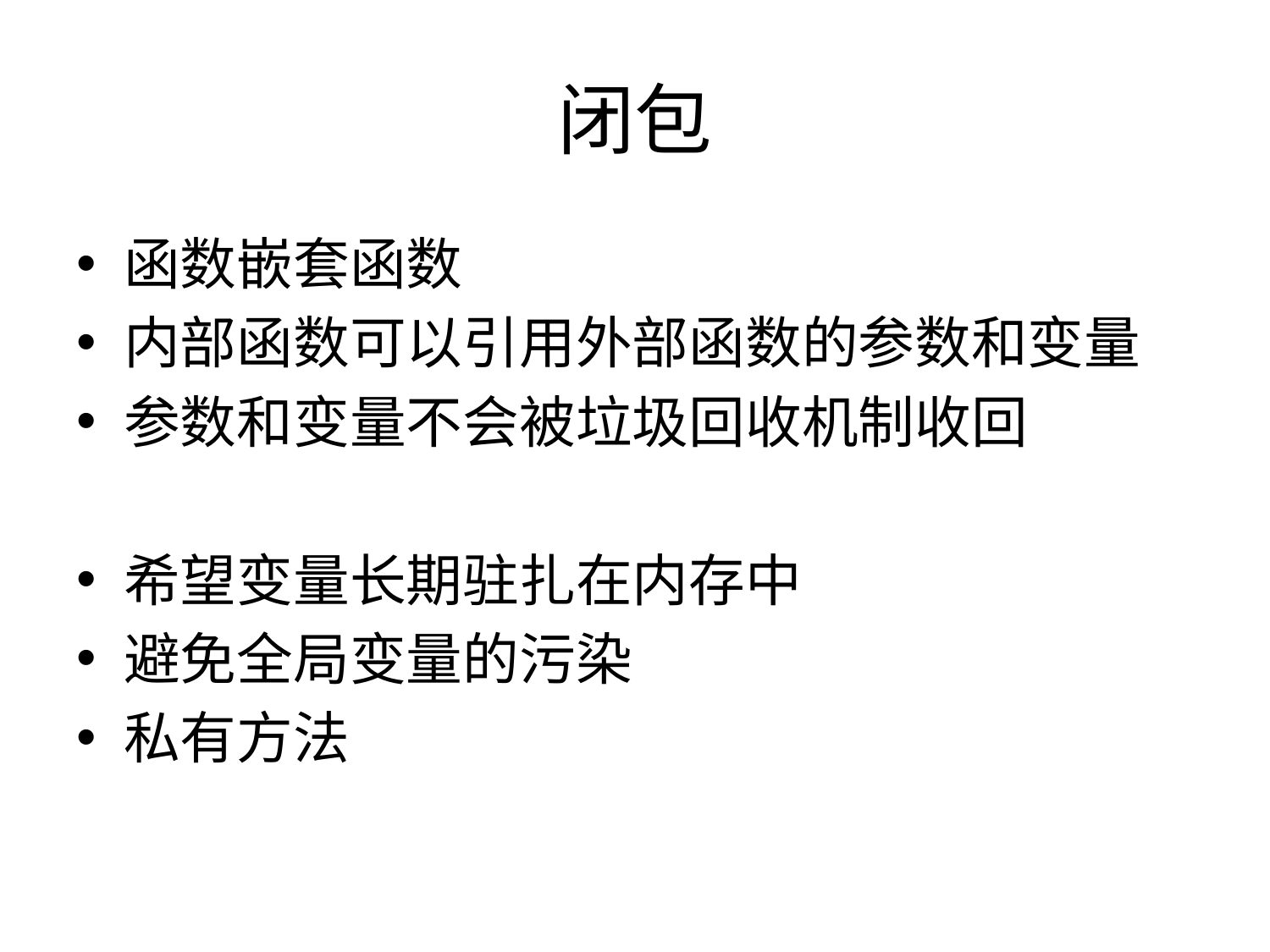

# 闭包
函数嵌套函数
内部函数可以引用外部函数的参数和变量
参数和变量不会被垃圾回收机制收回

希望变量长期驻扎在内存中
避免全局变量的污染
私有方法